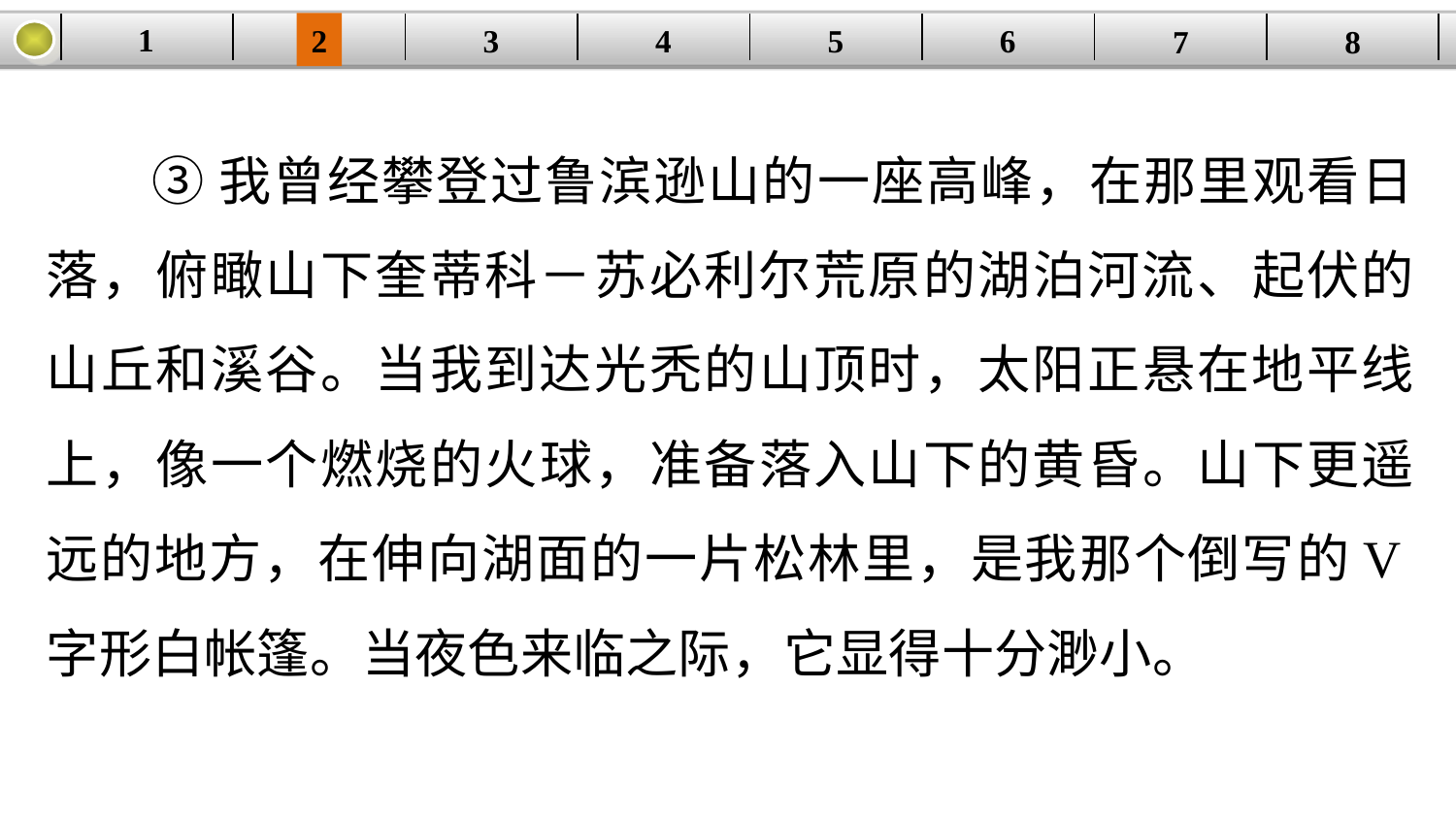

1
2
3
4
|  |  |  |  |  |  |  |  |
| --- | --- | --- | --- | --- | --- | --- | --- |
5
6
7
8

③我曾经攀登过鲁滨逊山的一座高峰，在那里观看日落，俯瞰山下奎蒂科－苏必利尔荒原的湖泊河流、起伏的山丘和溪谷。当我到达光秃的山顶时，太阳正悬在地平线上，像一个燃烧的火球，准备落入山下的黄昏。山下更遥远的地方，在伸向湖面的一片松林里，是我那个倒写的V字形白帐篷。当夜色来临之际，它显得十分渺小。